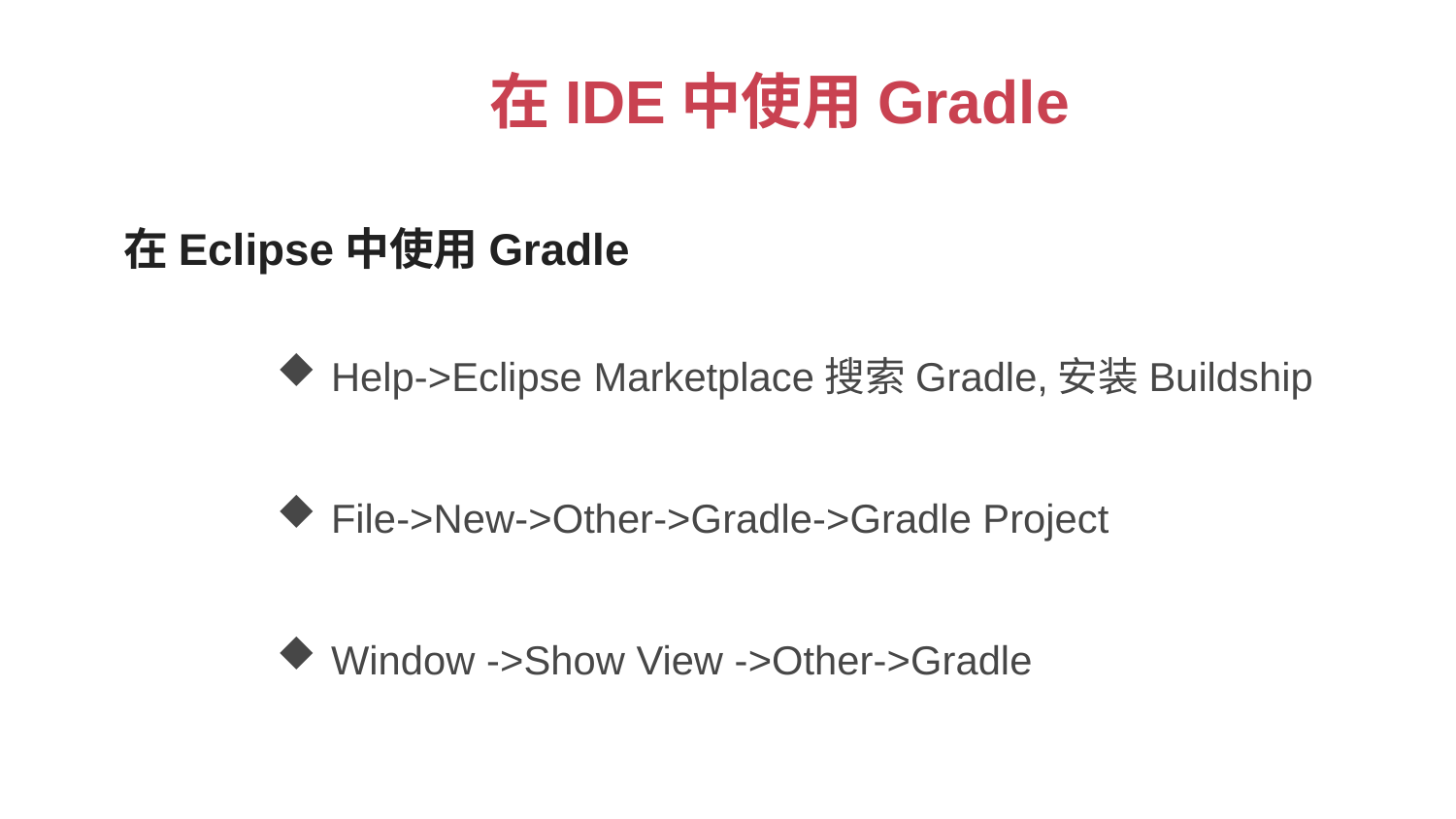

在IDE中使用Gradle
在Eclipse中使用Gradle
Help->Eclipse Marketplace搜索Gradle,安装Buildship
File->New->Other->Gradle->Gradle Project
Window ->Show View ->Other->Gradle